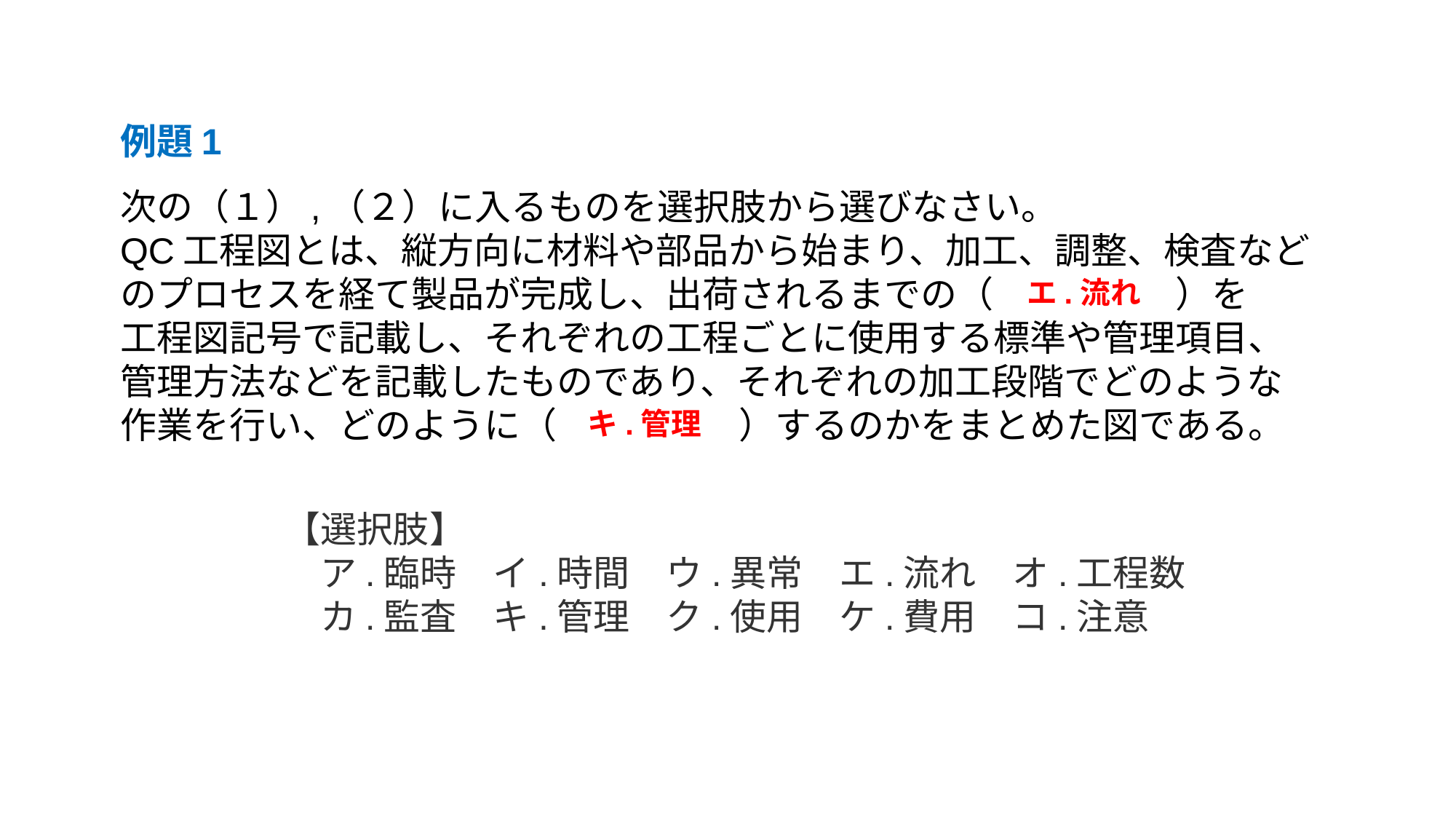

例題1

次の（１）,（２）に入るものを選択肢から選びなさい。
QC工程図とは、縦方向に材料や部品から始まり、加工、調整、検査などのプロセスを経て製品が完成し、出荷されるまでの（　　１　　）を
工程図記号で記載し、それぞれの工程ごとに使用する標準や管理項目、
管理方法などを記載したものであり、それぞれの加工段階でどのような　作業を行い、どのように（　　２　　）するのかをまとめた図である。
エ.流れ
キ.管理
【選択肢】
　ア.臨時　イ.時間　ウ.異常　エ.流れ　オ.工程数
　カ.監査　キ.管理　ク.使用　ケ.費用　コ.注意